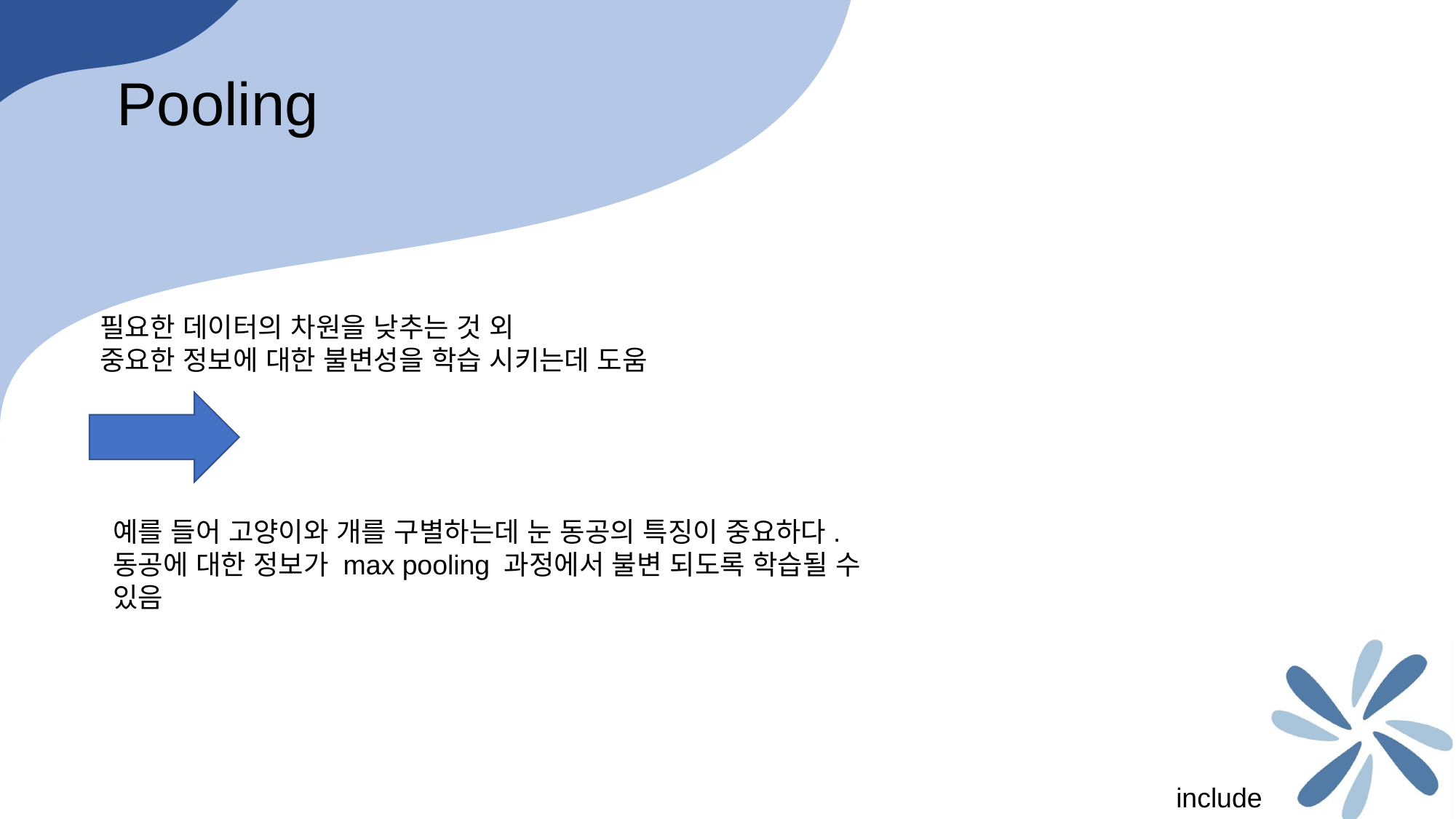

Pooling
필요한 데이터의 차원을 낮추는 것 외
중요한 정보에 대한 불변성을 학습 시키는데 도움

예를 들어 고양이와 개를 구별하는데 눈 동공의 특징이 중요하다. 동공에 대한 정보가 max pooling 과정에서 불변 되도록 학습될 수 있음